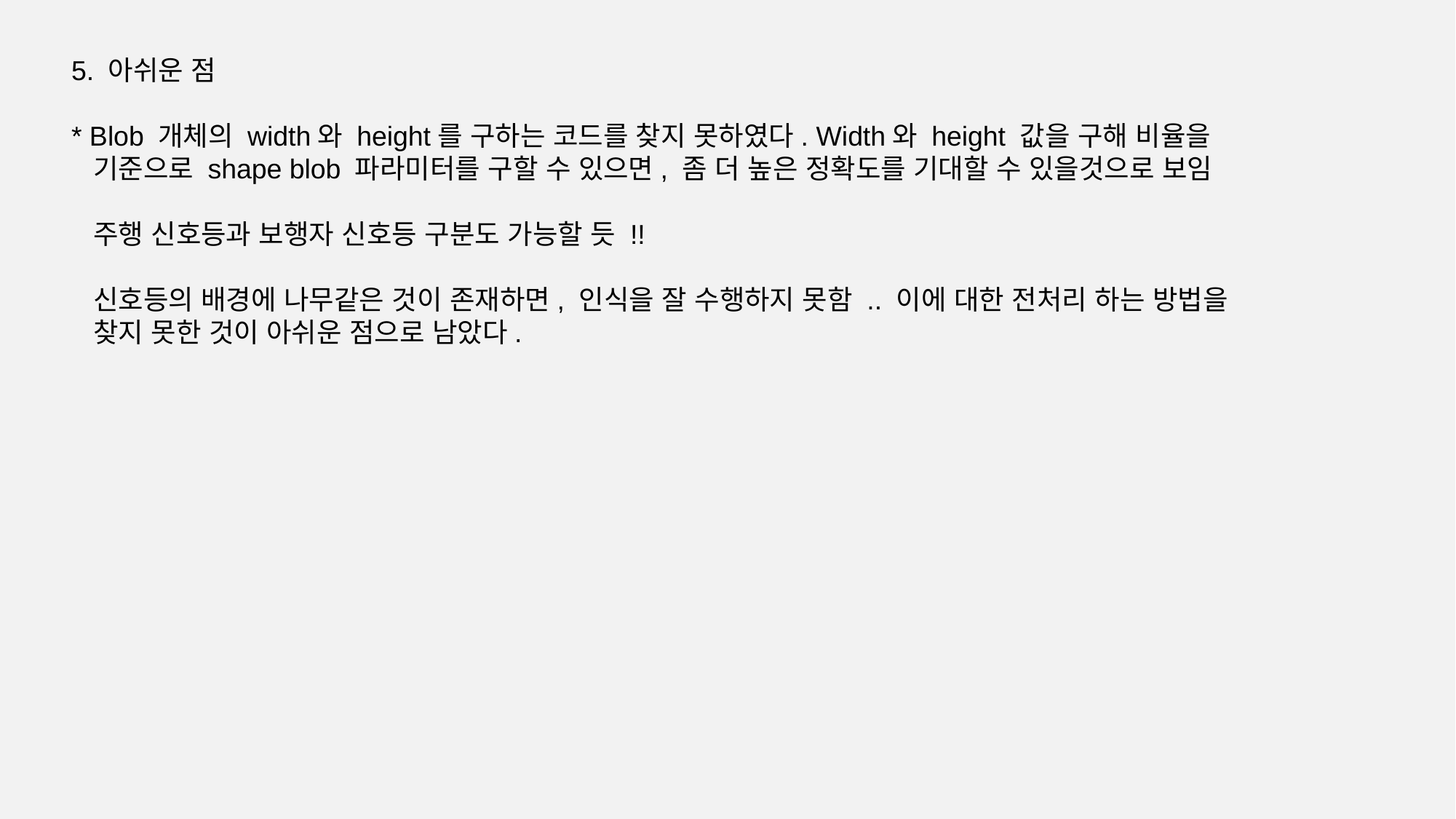

5. 아쉬운 점
 * Blob 개체의 width와 height를 구하는 코드를 찾지 못하였다. Width와 height 값을 구해 비율을
   기준으로 shape blob 파라미터를 구할 수 있으면, 좀 더 높은 정확도를 기대할 수 있을것으로 보임

   주행 신호등과 보행자 신호등 구분도 가능할 듯 !!

   신호등의 배경에 나무같은 것이 존재하면, 인식을 잘 수행하지 못함 .. 이에 대한 전처리 하는 방법을
   찾지 못한 것이 아쉬운 점으로 남았다.